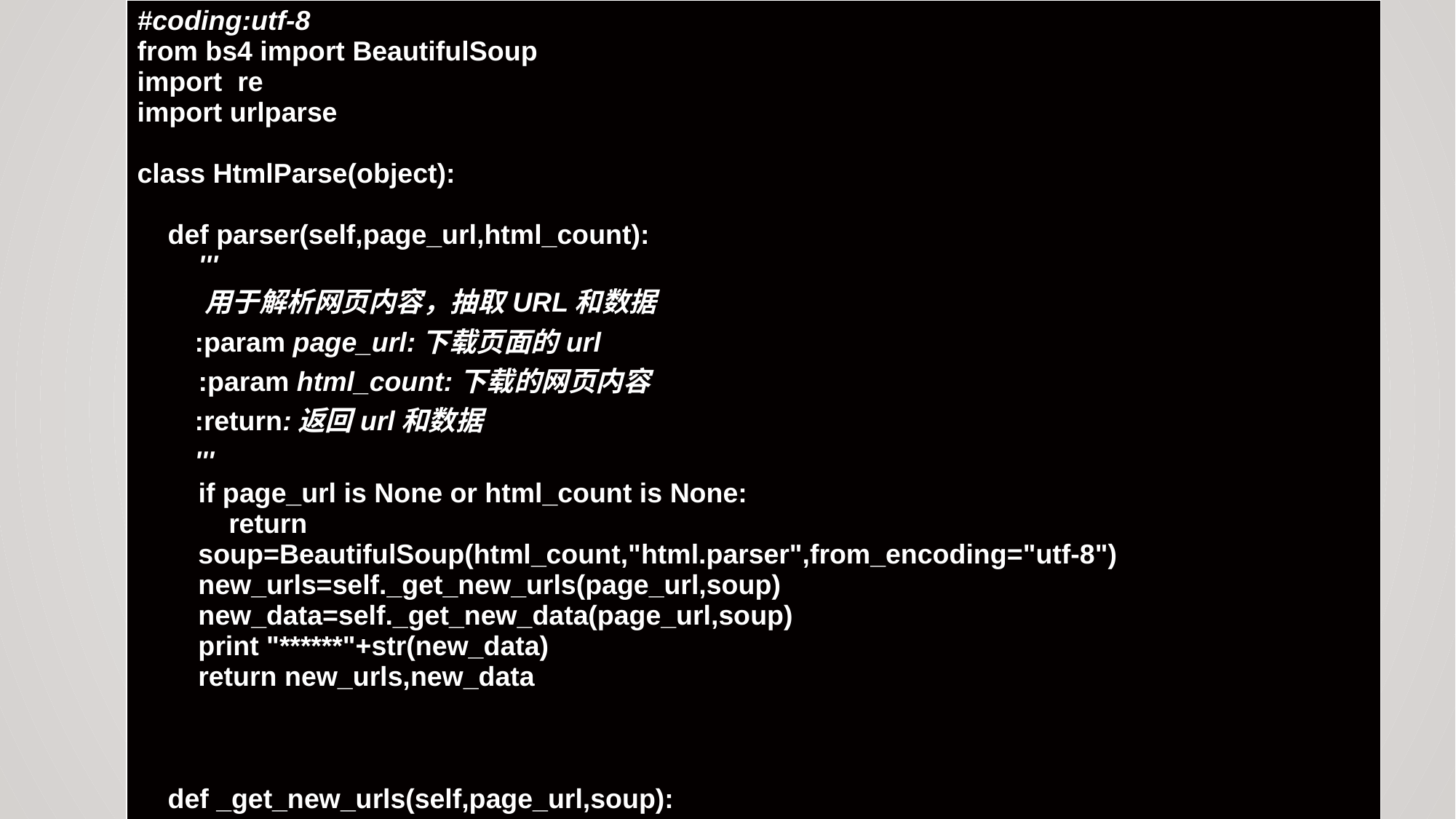

| #coding:utf-8 from bs4 import BeautifulSoup import re import urlparse class HtmlParse(object): def parser(self,page\_url,html\_count): ''' 用于解析网页内容，抽取URL和数据 :param page\_url:下载页面的url :param html\_count:下载的网页内容 :return:返回url和数据 ''' if page\_url is None or html\_count is None: return soup=BeautifulSoup(html\_count,"html.parser",from\_encoding="utf-8") new\_urls=self.\_get\_new\_urls(page\_url,soup) new\_data=self.\_get\_new\_data(page\_url,soup) print "\*\*\*\*\*\*"+str(new\_data) return new\_urls,new\_data def \_get\_new\_urls(self,page\_url,soup): ''' 抽取新的url地址 :param page\_url: 下载页面的url :param soup:soup对象 :return:返回新的url集合 ''' #定义一个新的set集合 new\_urls=set() #抽取符合条件的a标签 links=soup.find\_all('a',href=re.compile(r'/item/.+')) print links for link in links: #提取href的属性 new\_url=link['href'] #拼接成完整网址 new\_full\_url=urlparse.urljoin(page\_url,new\_url) new\_urls.add(new\_full\_url) return new\_urls def \_get\_new\_data(self,page\_url,soup): ''' 抽取有效数据 :param page\_url:下载页面的url :param soup: :return:返回有效数据 ''' data={} data["url"]=page\_url title=soup.find("dd",class\_="lemmaWgt-lemmaTitle-title").find("h1") data["title"]=title.get\_text() summary=soup.find("div",class\_="lemma-summary") #获取tag中包含的所有文本内容，包括子孙tag中的内容，并将结果作为Unicode字符串返回 data["summary"]=summary.get\_text() return data |
| --- |